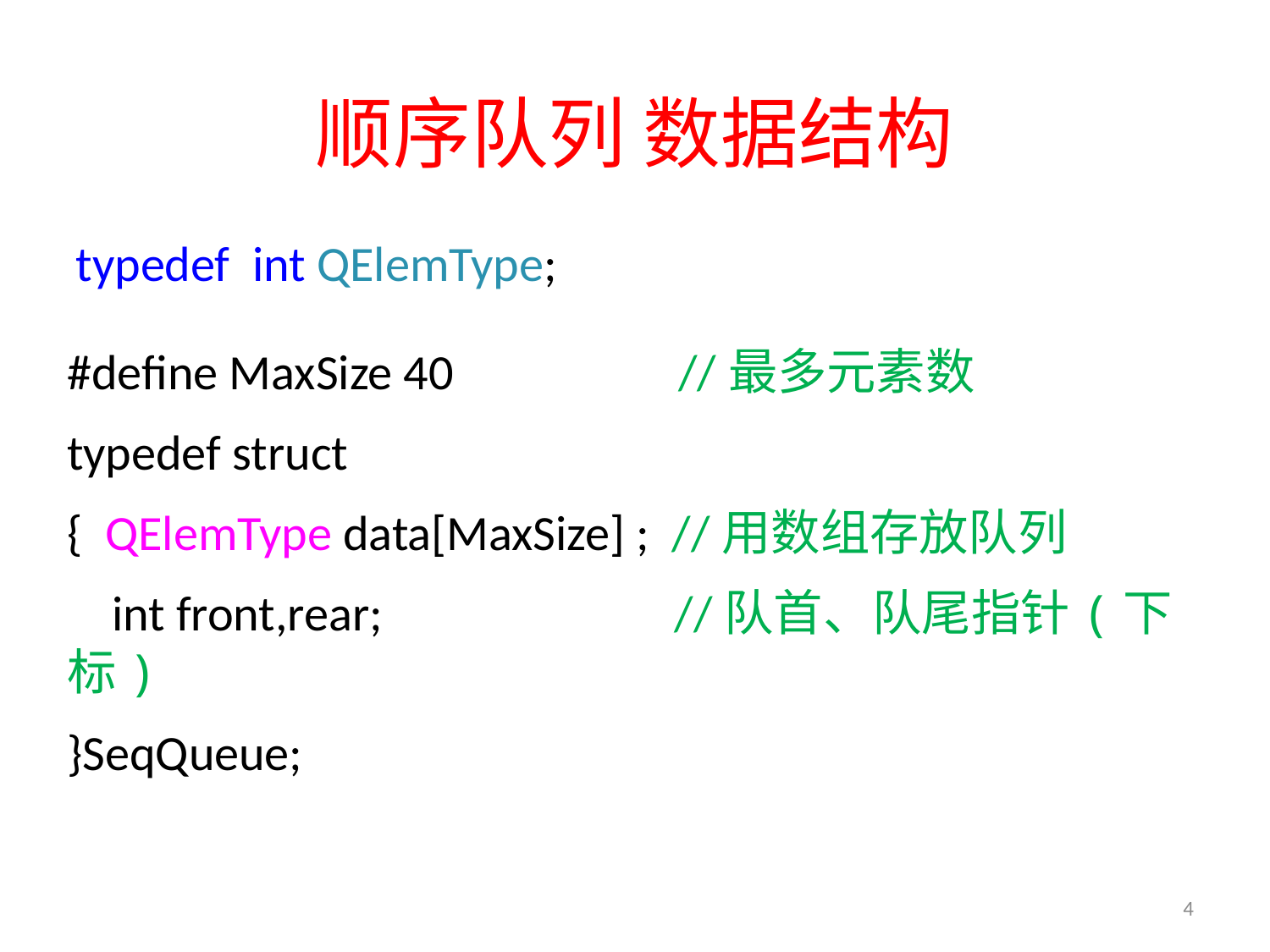

# 顺序队列 数据结构
typedef  int QElemType;
#define MaxSize 40                    //最多元素数
typedef struct
{  QElemType data[MaxSize] ;  //用数组存放队列
    int front,rear;                          //队首、队尾指针(下标)
}SeqQueue;
4